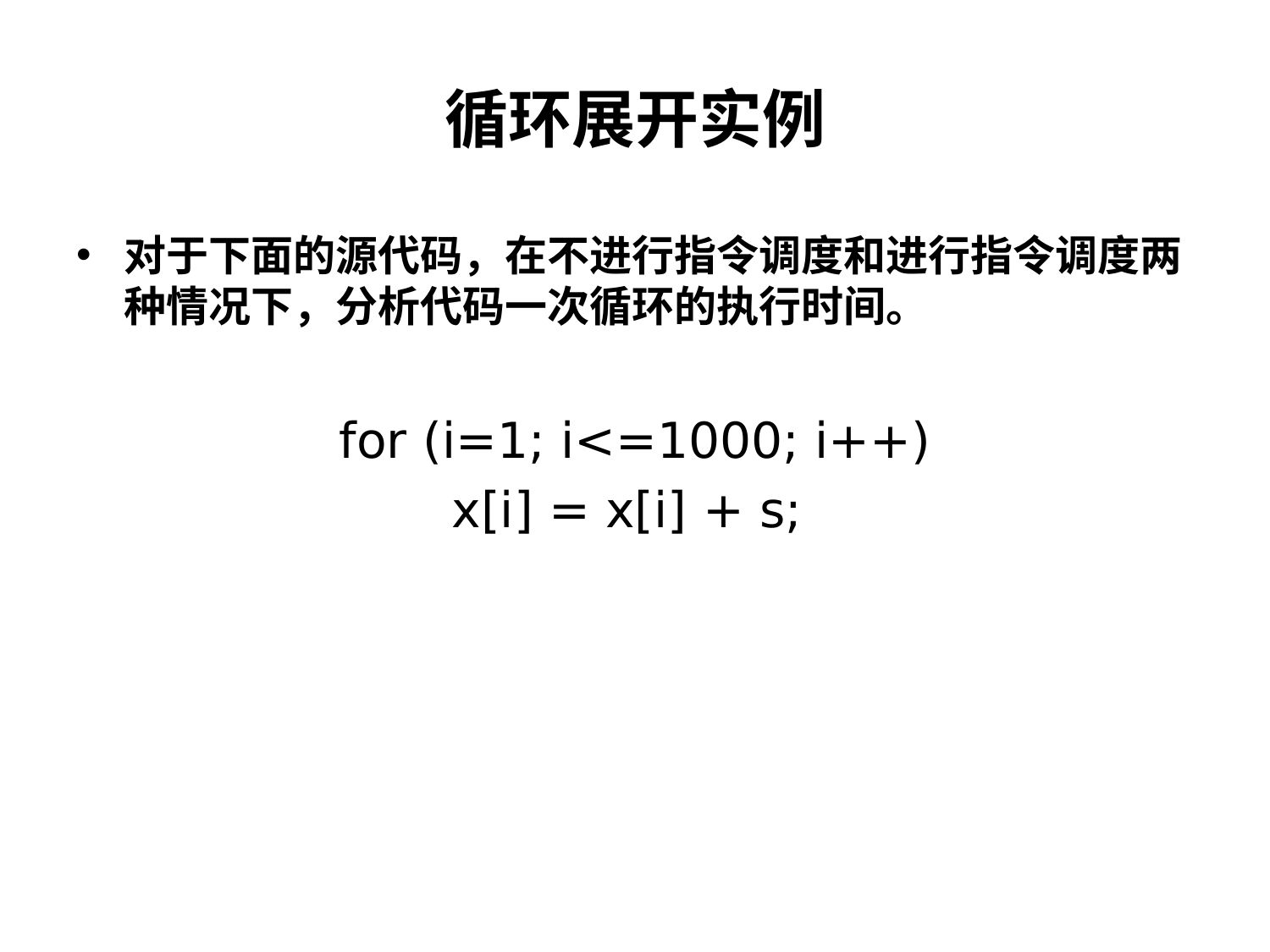

循环展开实例
对于下面的源代码，在不进行指令调度和进行指令调度两种情况下，分析代码一次循环的执行时间。

for (i=1; i<=1000; i++)
x[i] = x[i] + s;